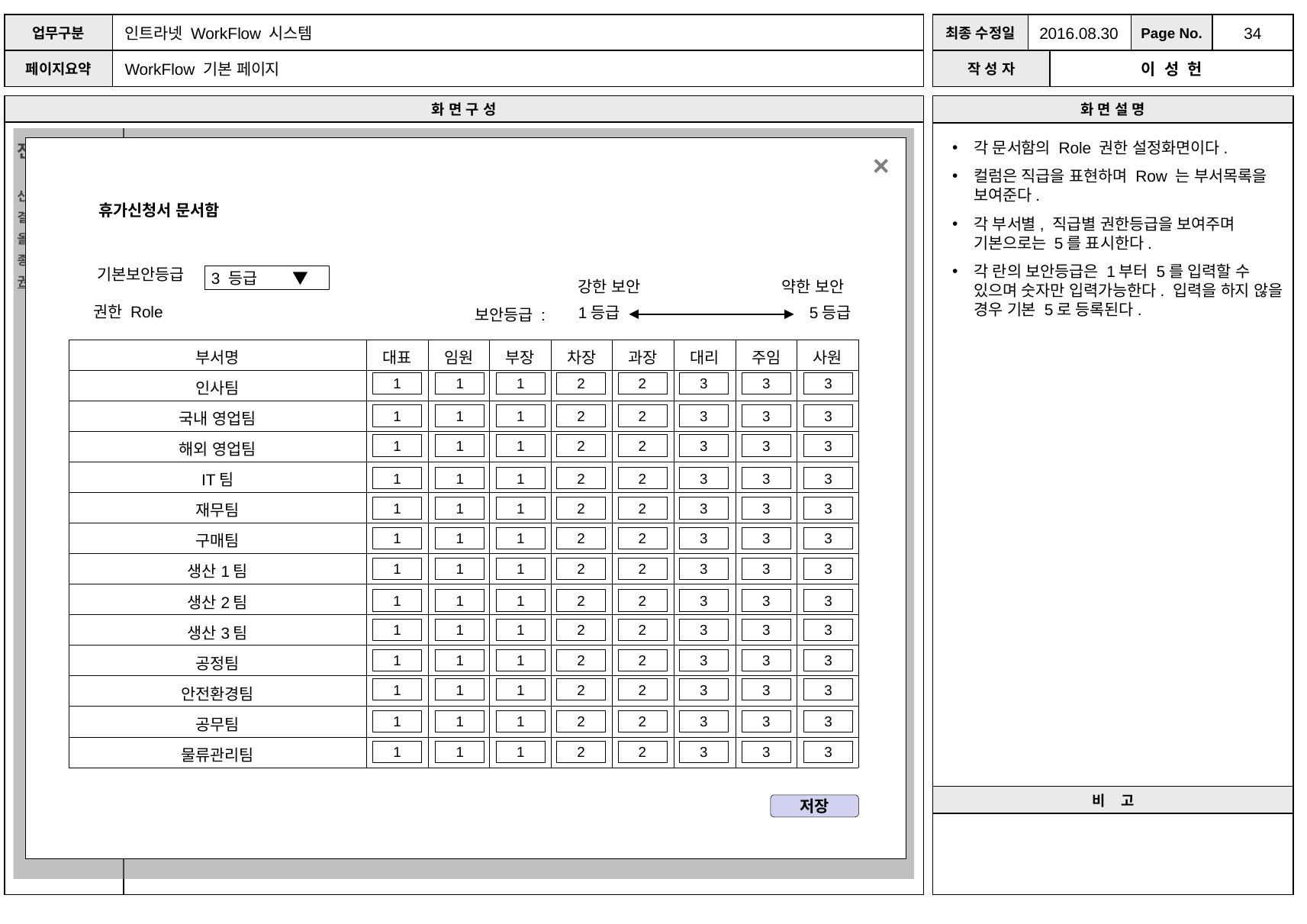

2016.08.30
WorkFlow 기본 페이지
전자결재

신청서 작성
결재문서함(3)
올린문서함(4)
종결문서함
권한설정

×
각 문서함의 Role 권한 설정화면이다.
컬럼은 직급을 표현하며 Row 는 부서목록을 보여준다.
각 부서별, 직급별 권한등급을 보여주며 기본으로는 5를 표시한다.
각 란의 보안등급은 1부터 5를 입력할 수 있으며 숫자만 입력가능한다. 입력을 하지 않을 경우 기본 5로 등록된다.
휴가신청서 문서함
기본보안등급
 3 등급        ▼
강한 보안
약한 보안
권한 Role
1등급
5등급
보안등급 :
| 부서명 | 대표 | 임원 | 부장 | 차장 | 과장 | 대리 | 주임 | 사원 |
| --- | --- | --- | --- | --- | --- | --- | --- | --- |
| 인사팀 |  |  |  |  |  |  |  |  |
| 국내 영업팀 |  |  |  |  |  |  |  |  |
| 해외 영업팀 |  |  |  |  |  |  |  |  |
| IT팀 |  |  |  |  |  |  |  |  |
| 재무팀 |  |  |  |  |  |  |  |  |
| 구매팀 |  |  |  |  |  |  |  |  |
| 생산1팀 |  |  |  |  |  |  |  |  |
| 생산2팀 |  |  |  |  |  |  |  |  |
| 생산3팀 |  |  |  |  |  |  |  |  |
| 공정팀 |  |  |  |  |  |  |  |  |
| 안전환경팀 |  |  |  |  |  |  |  |  |
| 공무팀 |  |  |  |  |  |  |  |  |
| 물류관리팀 |  |  |  |  |  |  |  |  |
1
1
1
2
2
3
3
3
1
1
1
2
2
3
3
3
1
1
1
2
2
3
3
3
1
1
1
2
2
3
3
3
1
1
1
2
2
3
3
3
1
1
1
2
2
3
3
3
1
1
1
2
2
3
3
3
1
1
1
2
2
3
3
3
1
1
1
2
2
3
3
3
1
1
1
2
2
3
3
3
1
1
1
2
2
3
3
3
1
1
1
2
2
3
3
3
1
1
1
2
2
3
3
3
저장